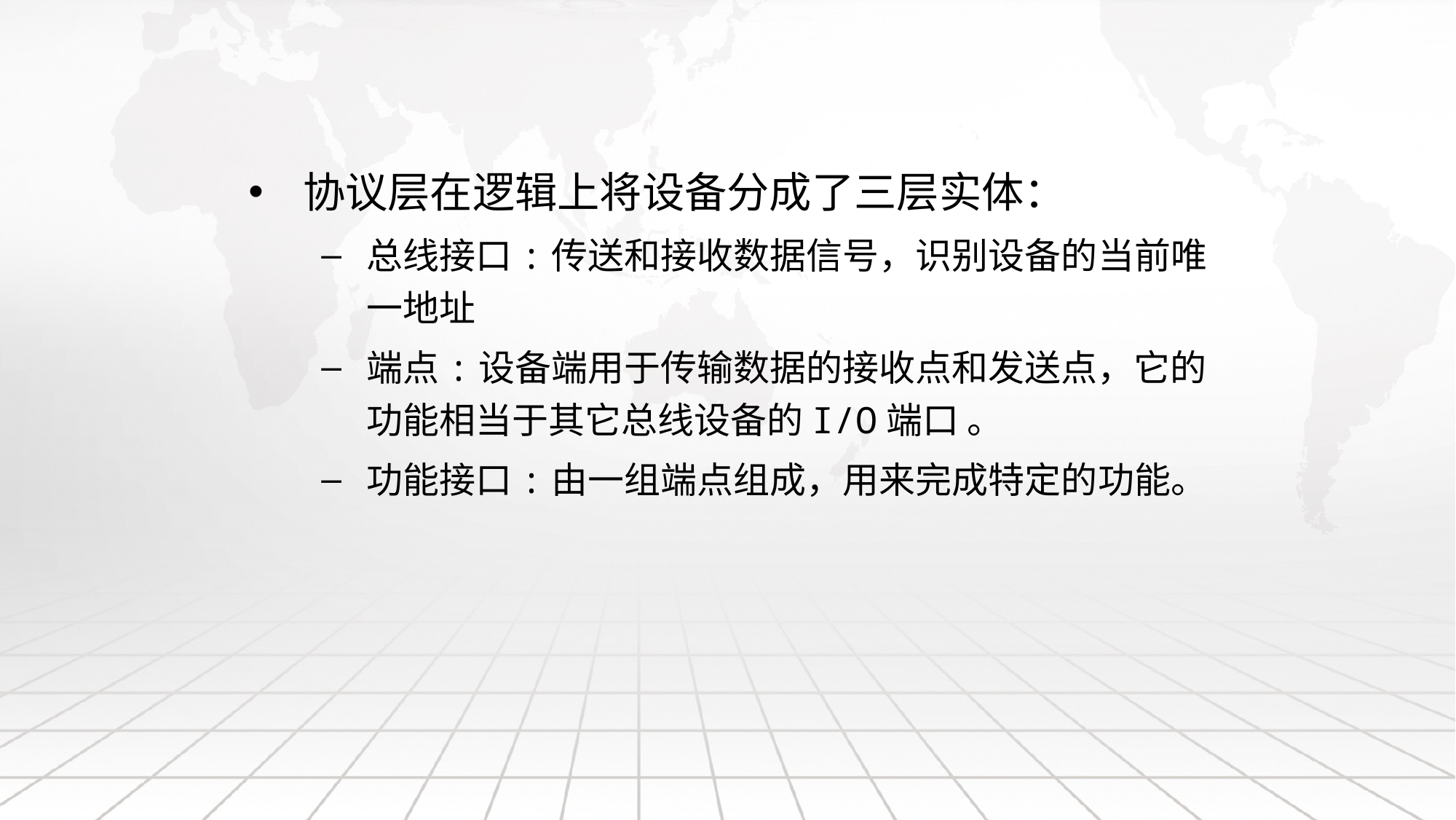

协议层在逻辑上将设备分成了三层实体：
总线接口:传送和接收数据信号，识别设备的当前唯一地址
端点:设备端用于传输数据的接收点和发送点，它的功能相当于其它总线设备的I/O端口 。
功能接口:由一组端点组成，用来完成特定的功能。